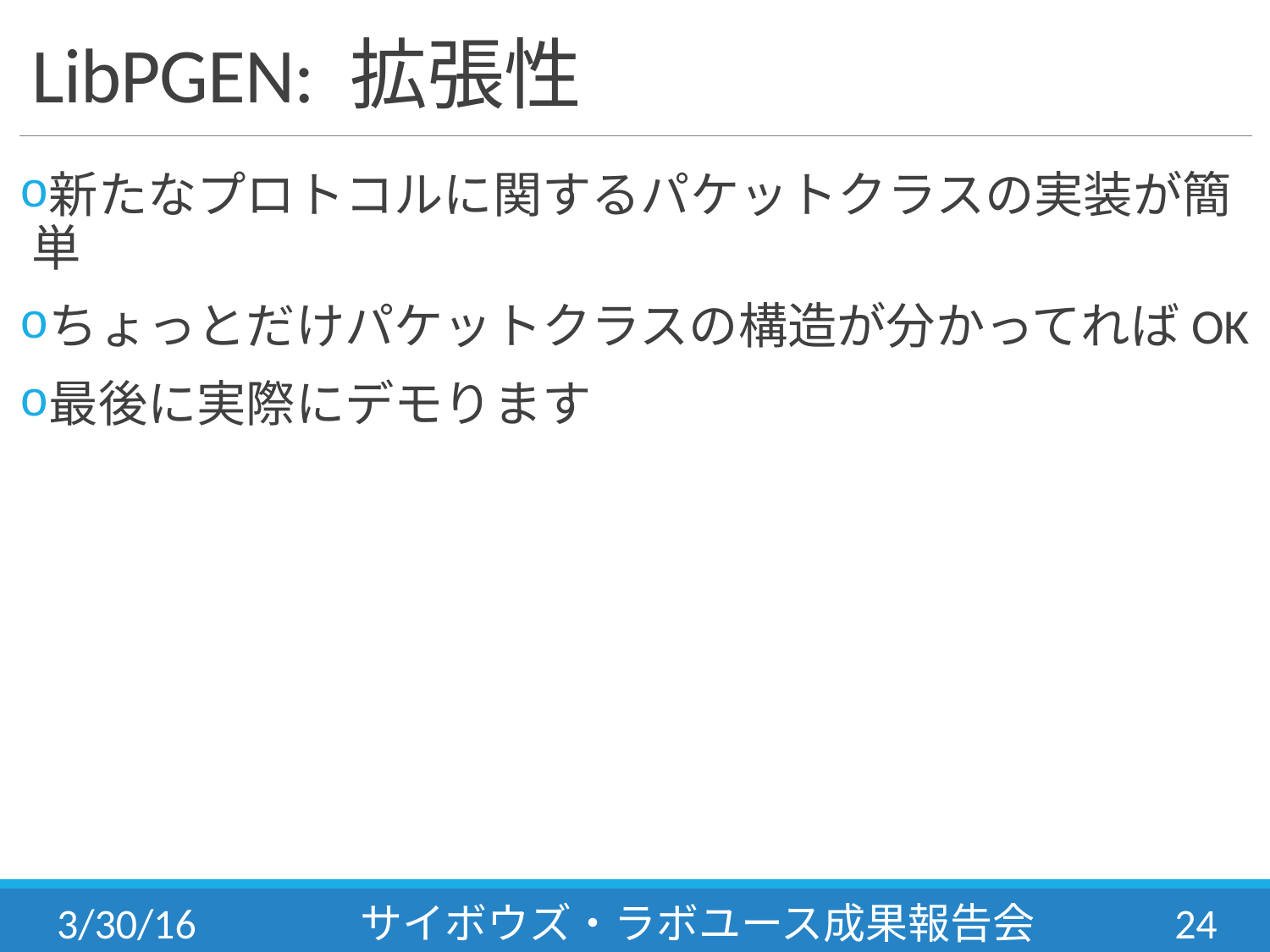

# LibPGEN: 拡張性
新たなプロトコルに関するパケットクラスの実装が簡単
ちょっとだけパケットクラスの構造が分かってればOK
最後に実際にデモります

3/30/16
サイボウズ・ラボユース成果報告会
24